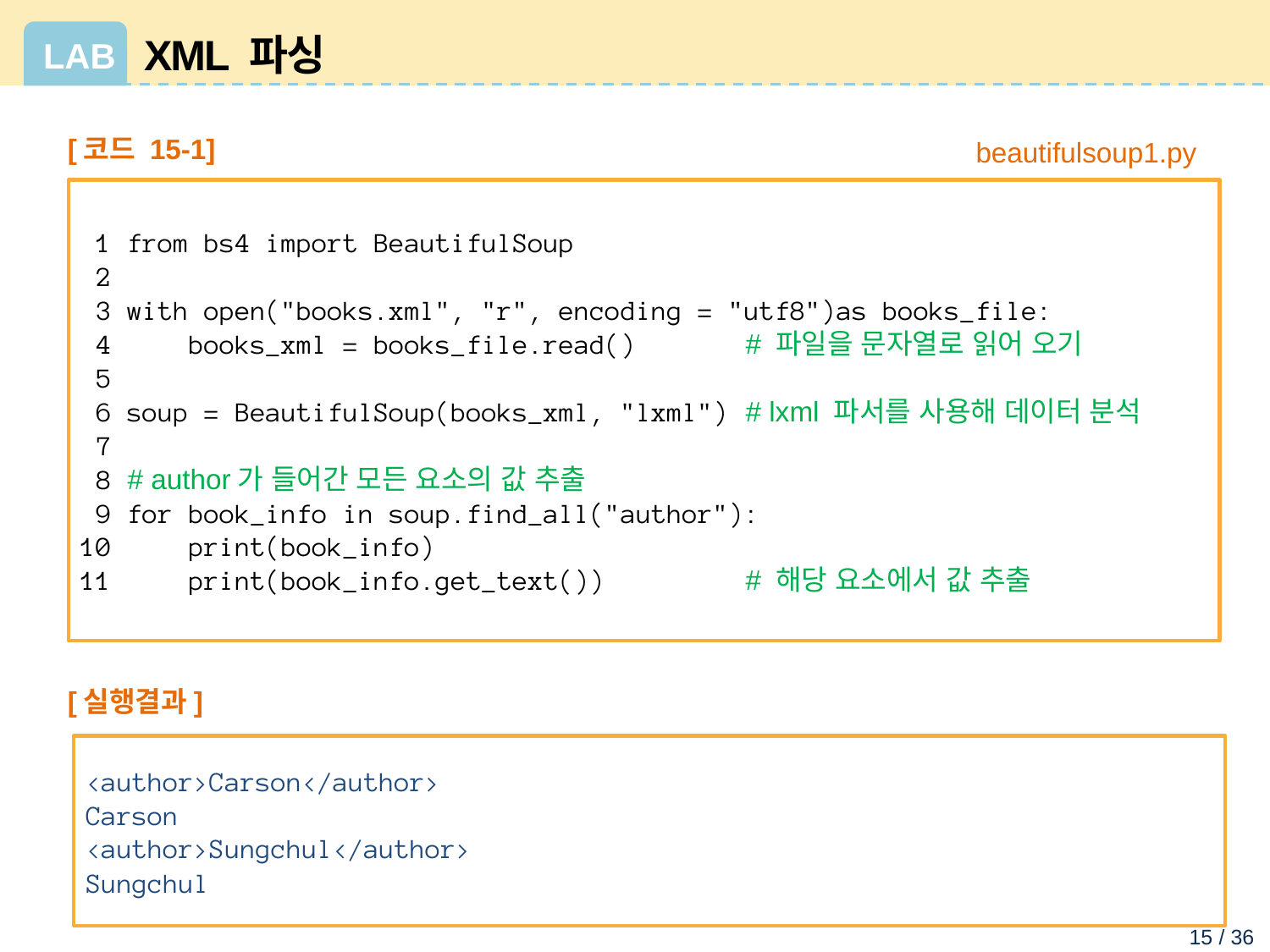

# XML 파싱
[코드 15-1]
 1 from bs4 import BeautifulSoup
 2
 3 with open("books.xml", "r", encoding = "utf8")as books_file:
 4     books_xml = books_file.read()       # 파일을 문자열로 읽어 오기
 5
 6 soup = BeautifulSoup(books_xml, "lxml") # lxml 파서를 사용해 데이터 분석
 7
 8 # author가 들어간 모든 요소의 값 추출
 9 for book_info in soup.find_all("author"):
10     print(book_info)
11     print(book_info.get_text())         # 해당 요소에서 값 추출
[실행결과]
<author>Carson</author>
Carson
<author>Sungchul</author>
Sungchul
 beautifulsoup1.py